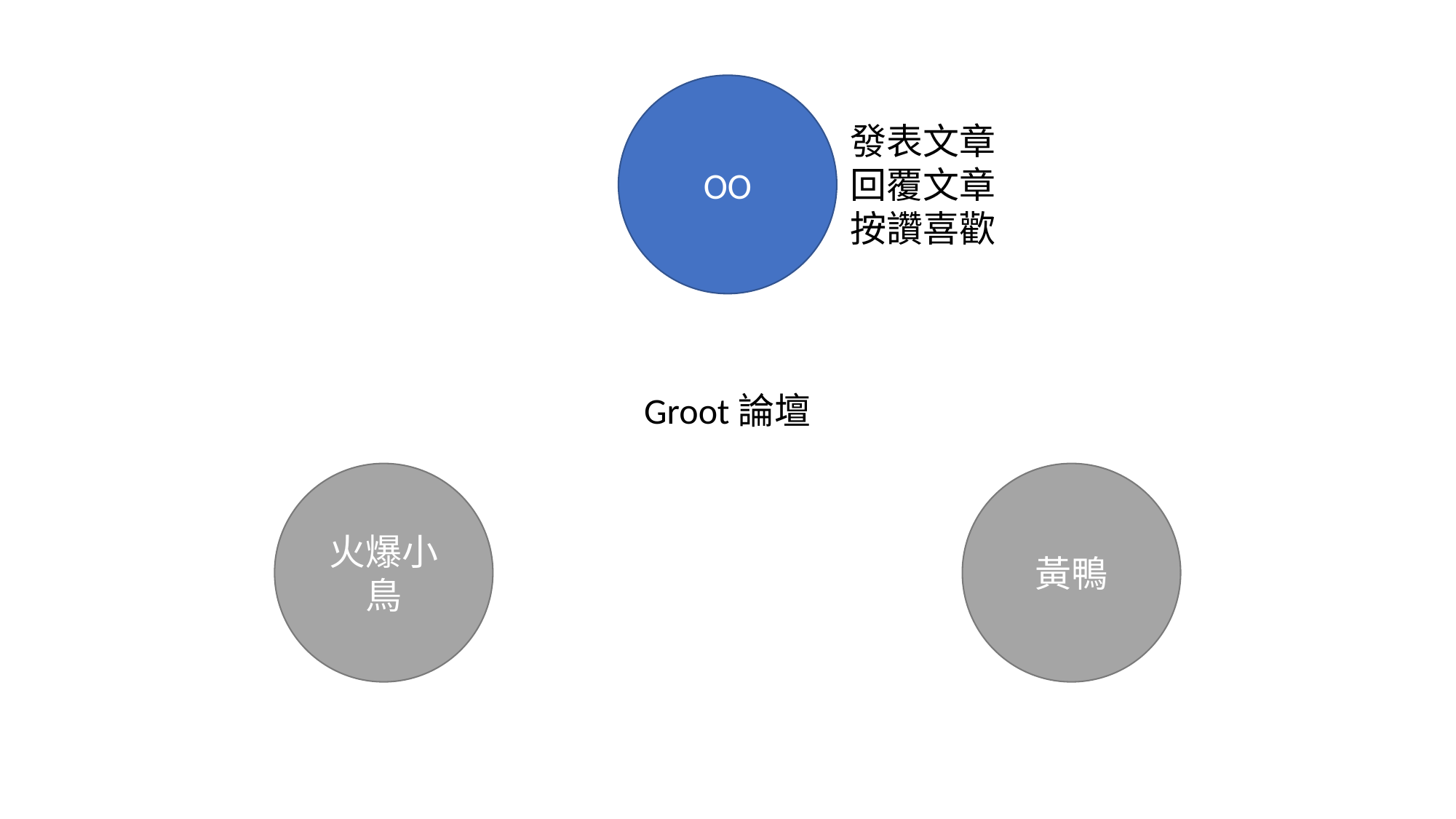

OO
發表文章
回覆文章
按讚喜歡
Groot論壇
黃鴨
火爆小鳥